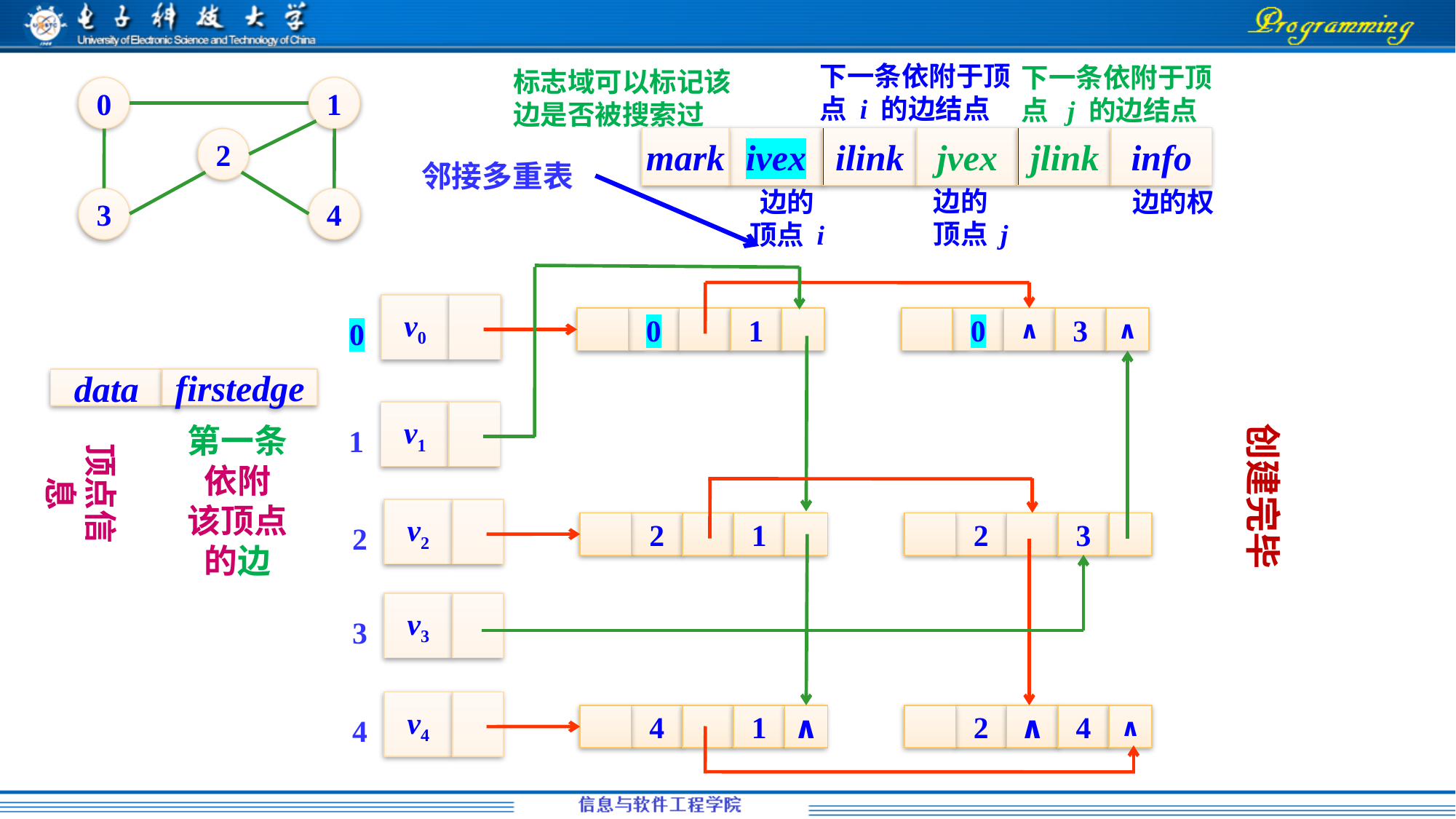

下一条依附于顶点 i 的边结点
下一条依附于顶点  j 的边结点
标志域可以标记该边是否被搜索过
0
1
2
3
4
mark
ivex
ilink
jvex
jlink
info
邻接多重表
边的顶点 j
边的顶点 i
边的权
v0

0

1

0
∧
3
∧
0
firstedge
data
v1

创建完毕
第一条依附
该顶点的边
顶点信息
1
v2

2

1

2

3

2
v3

3
v4

4

1
∧

2
∧
4
∧
4